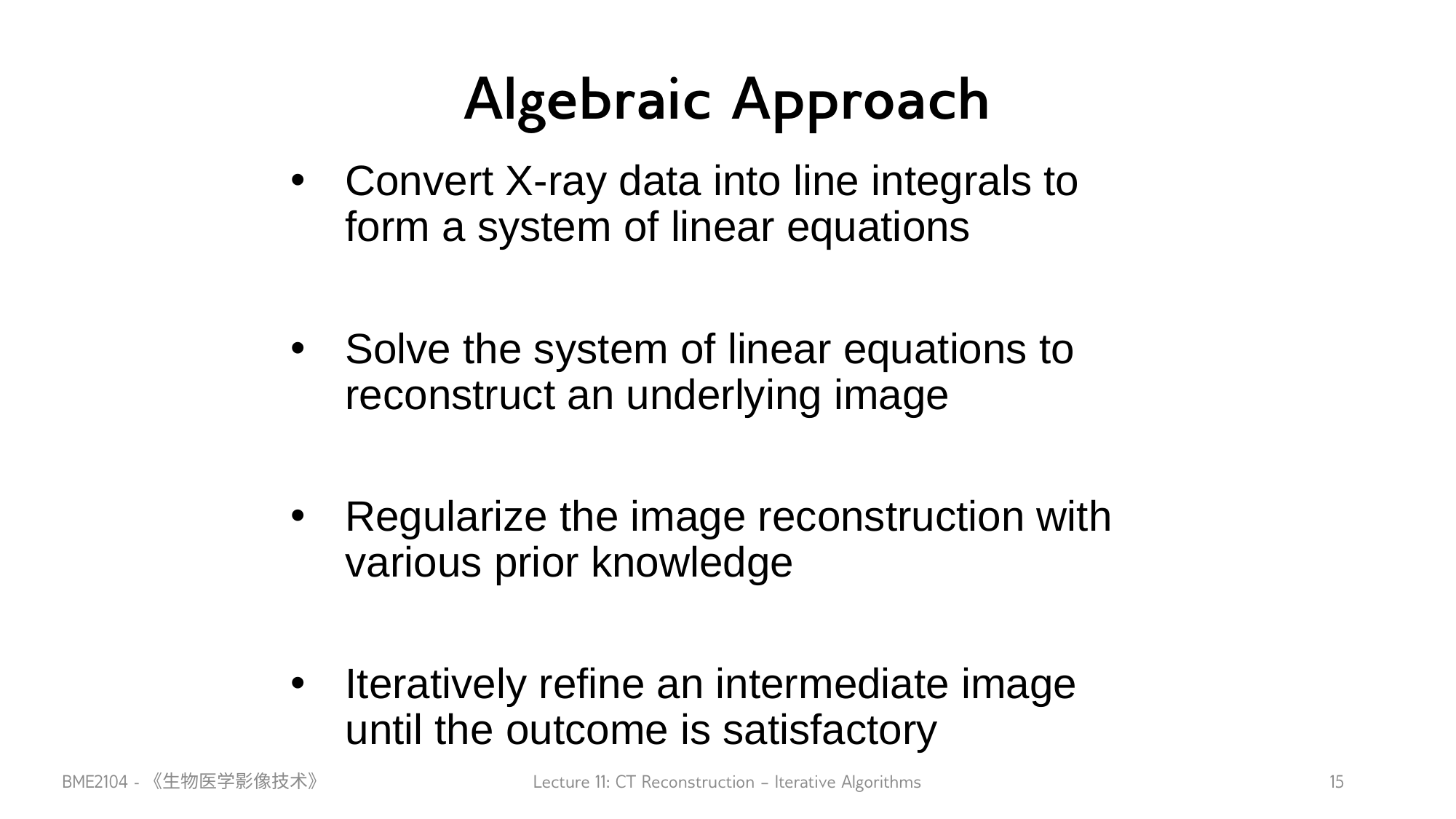

# Algebraic Approach
Convert X-ray data into line integrals to form a system of linear equations

Solve the system of linear equations to reconstruct an underlying image

Regularize the image reconstruction with various prior knowledge

Iteratively refine an intermediate image until the outcome is satisfactory
BME2104 -《生物医学影像技术》
Lecture 11: CT Reconstruction – Iterative Algorithms
15